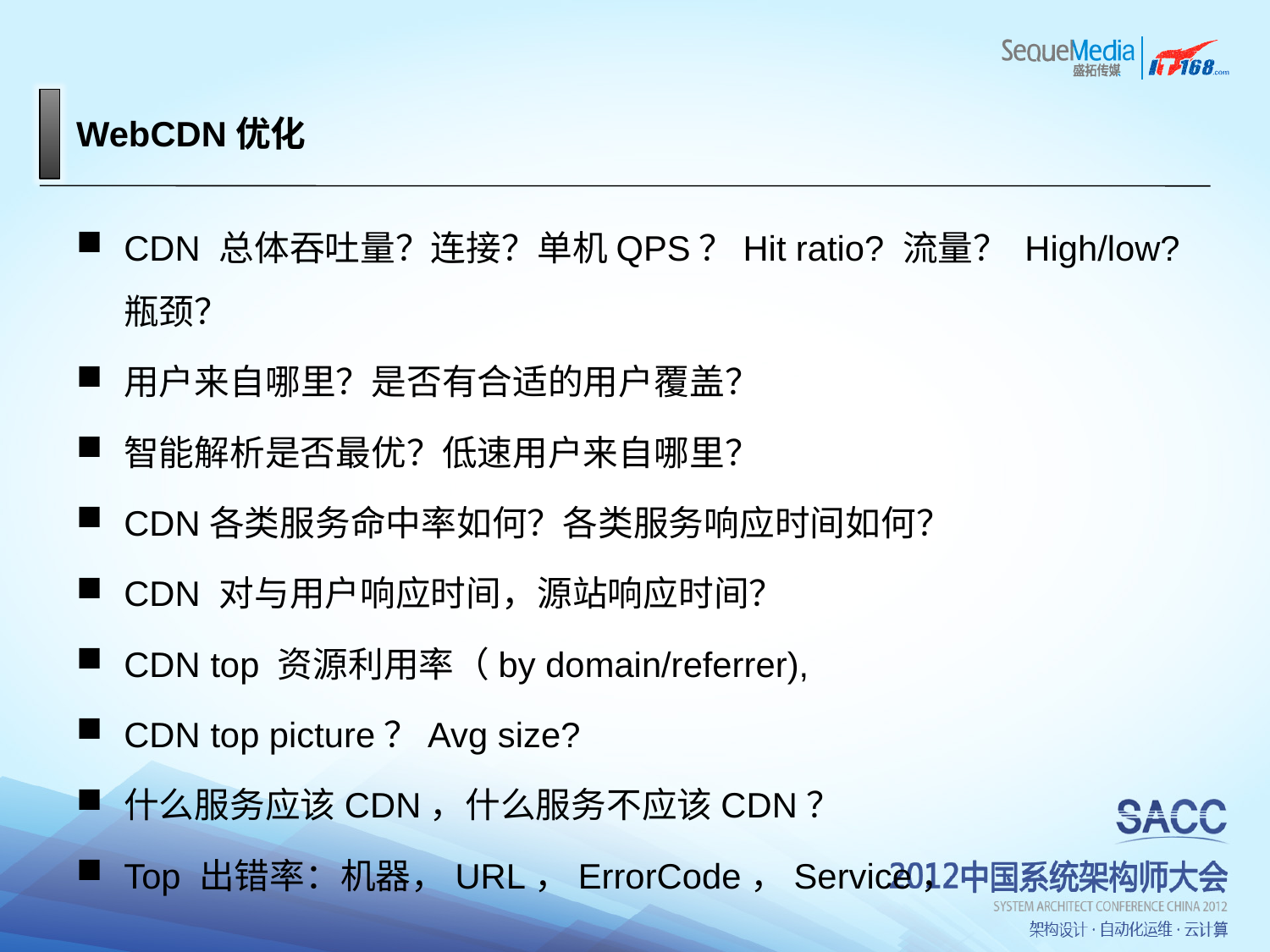

# WebCDN优化
CDN 总体吞吐量？连接？单机QPS？Hit ratio? 流量？ High/low? 瓶颈？
用户来自哪里？是否有合适的用户覆盖？
智能解析是否最优？低速用户来自哪里？
CDN各类服务命中率如何？各类服务响应时间如何？
CDN 对与用户响应时间，源站响应时间？
CDN top 资源利用率（by domain/referrer),
CDN top picture？Avg size?
什么服务应该CDN，什么服务不应该CDN？
Top 出错率：机器，URL，ErrorCode，Service，